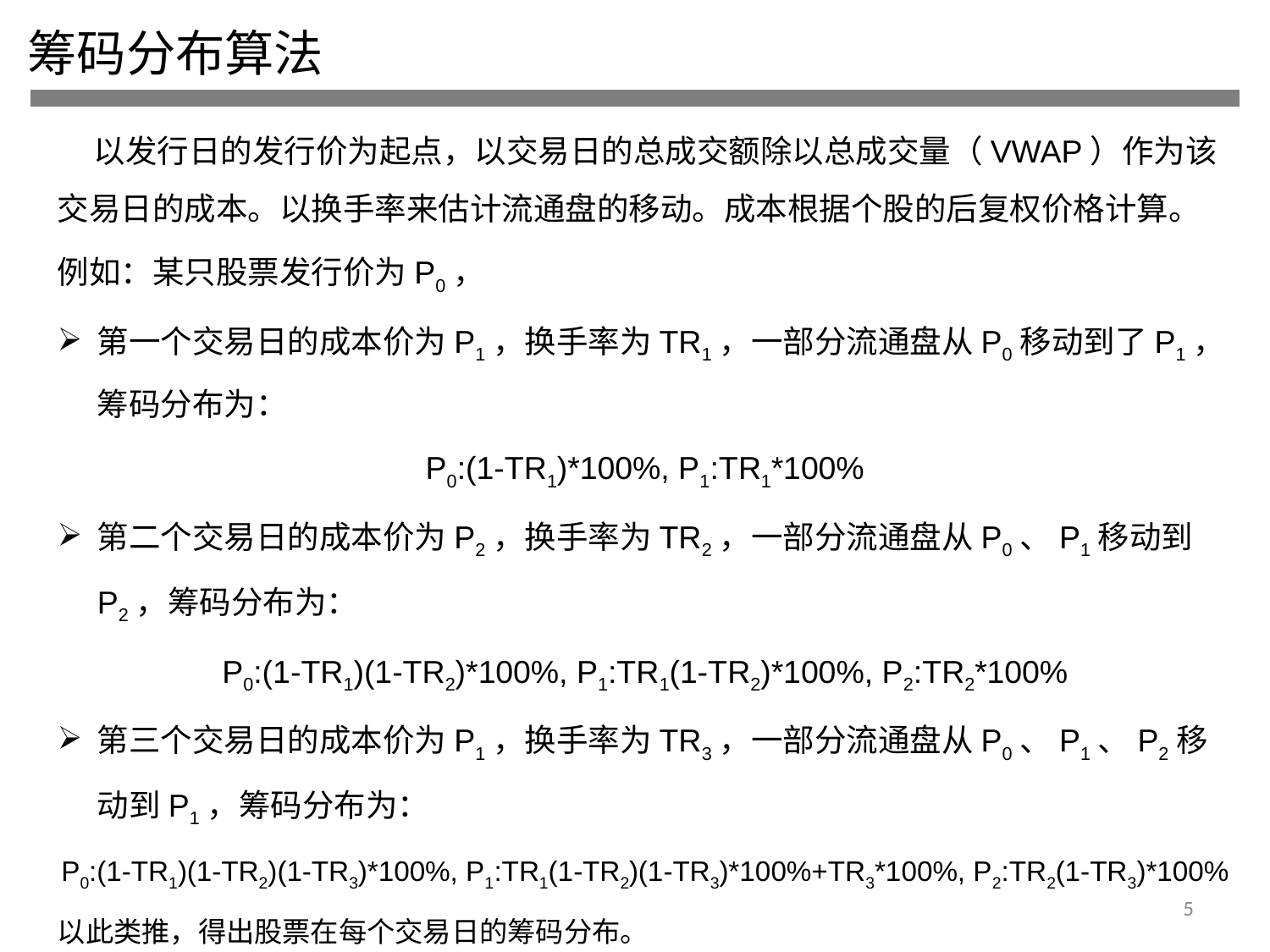

筹码分布算法
|  |
| --- |
    以发行日的发行价为起点，以交易日的总成交额除以总成交量（VWAP）作为该交易日的成本。以换手率来估计流通盘的移动。成本根据个股的后复权价格计算。
例如：某只股票发行价为P0，
第一个交易日的成本价为P1，换手率为TR1，一部分流通盘从P0移动到了P1，筹码分布为：
P0:(1-TR1)*100%, P1:TR1*100%
第二个交易日的成本价为P2，换手率为TR2，一部分流通盘从P0、P1移动到P2，筹码分布为：
P0:(1-TR1)(1-TR2)*100%, P1:TR1(1-TR2)*100%, P2:TR2*100%
第三个交易日的成本价为P1，换手率为TR3，一部分流通盘从P0、P1、P2移动到P1，筹码分布为：
P0:(1-TR1)(1-TR2)(1-TR3)*100%, P1:TR1(1-TR2)(1-TR3)*100%+TR3*100%, P2:TR2(1-TR3)*100%
以此类推，得出股票在每个交易日的筹码分布。
5